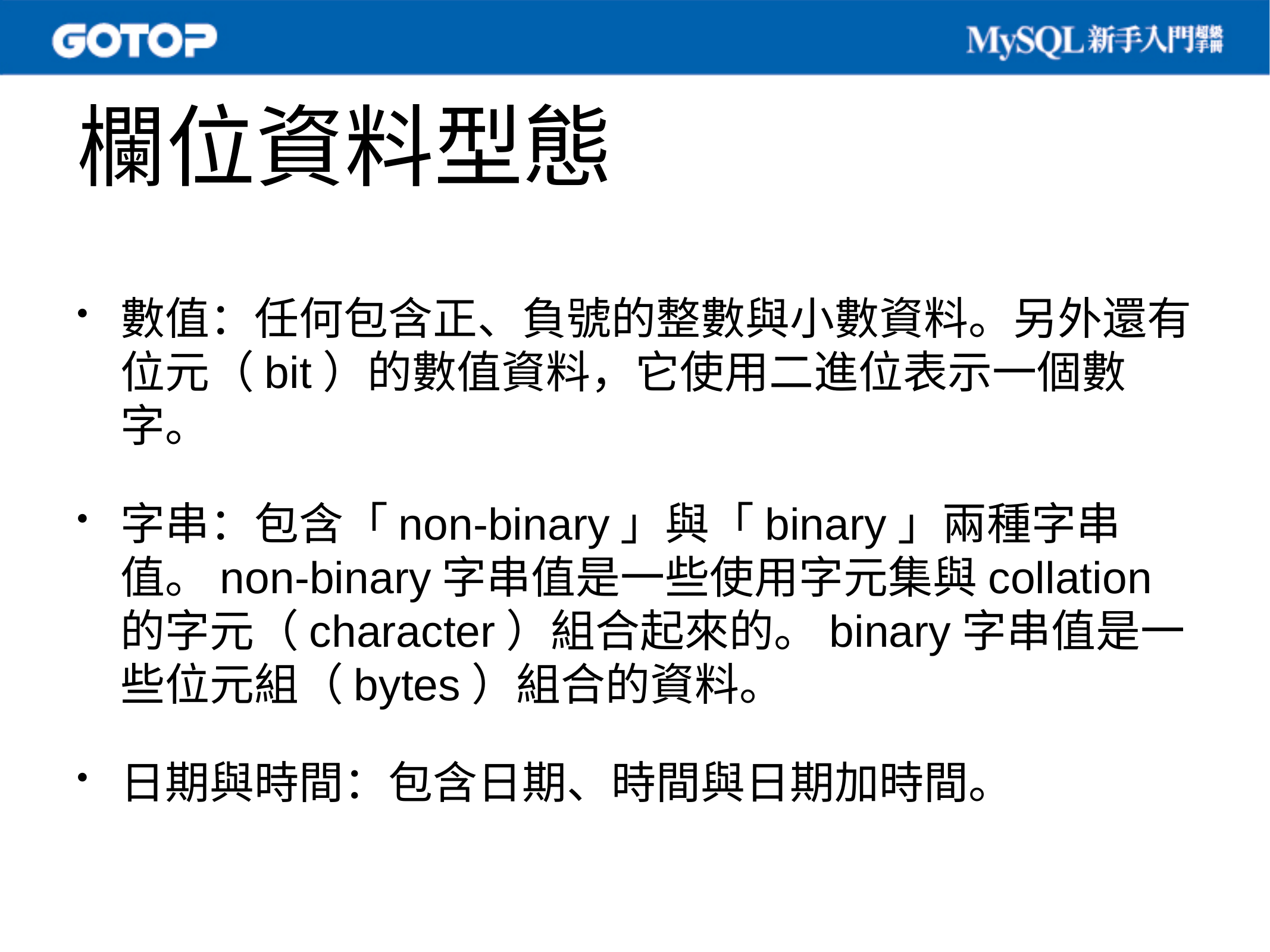

# 欄位資料型態
數值：任何包含正、負號的整數與小數資料。另外還有位元（bit）的數值資料，它使用二進位表示一個數字。
字串：包含「non-binary」與「binary」兩種字串值。non-binary字串值是一些使用字元集與collation的字元（character）組合起來的。binary字串值是一些位元組（bytes）組合的資料。
日期與時間：包含日期、時間與日期加時間。